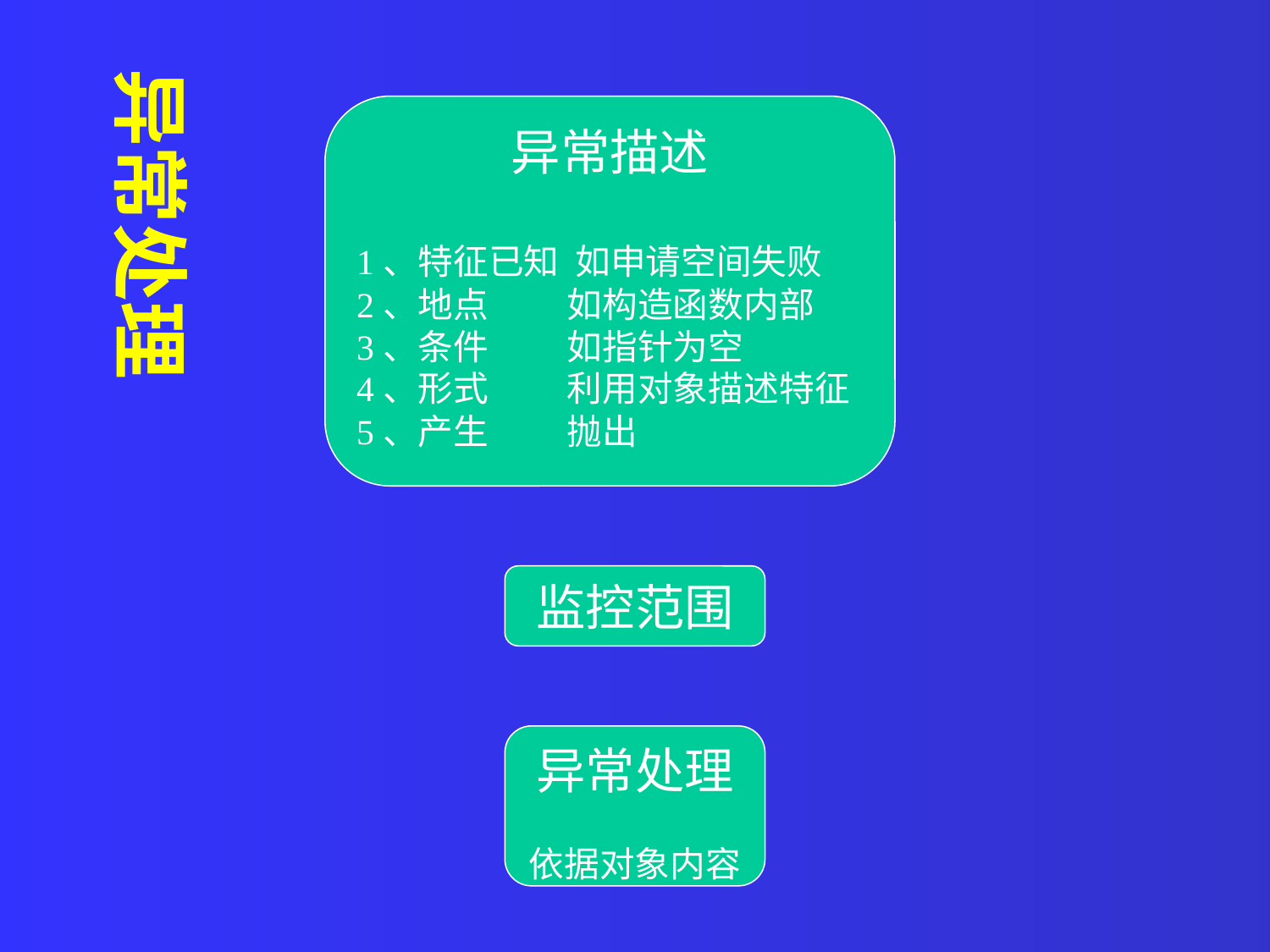

异常处理
异常描述

1、特征已知  如申请空间失败
2、地点          如构造函数内部
3、条件          如指针为空
4、形式          利用对象描述特征
5、产生          抛出
监控范围
异常处理

依据对象内容